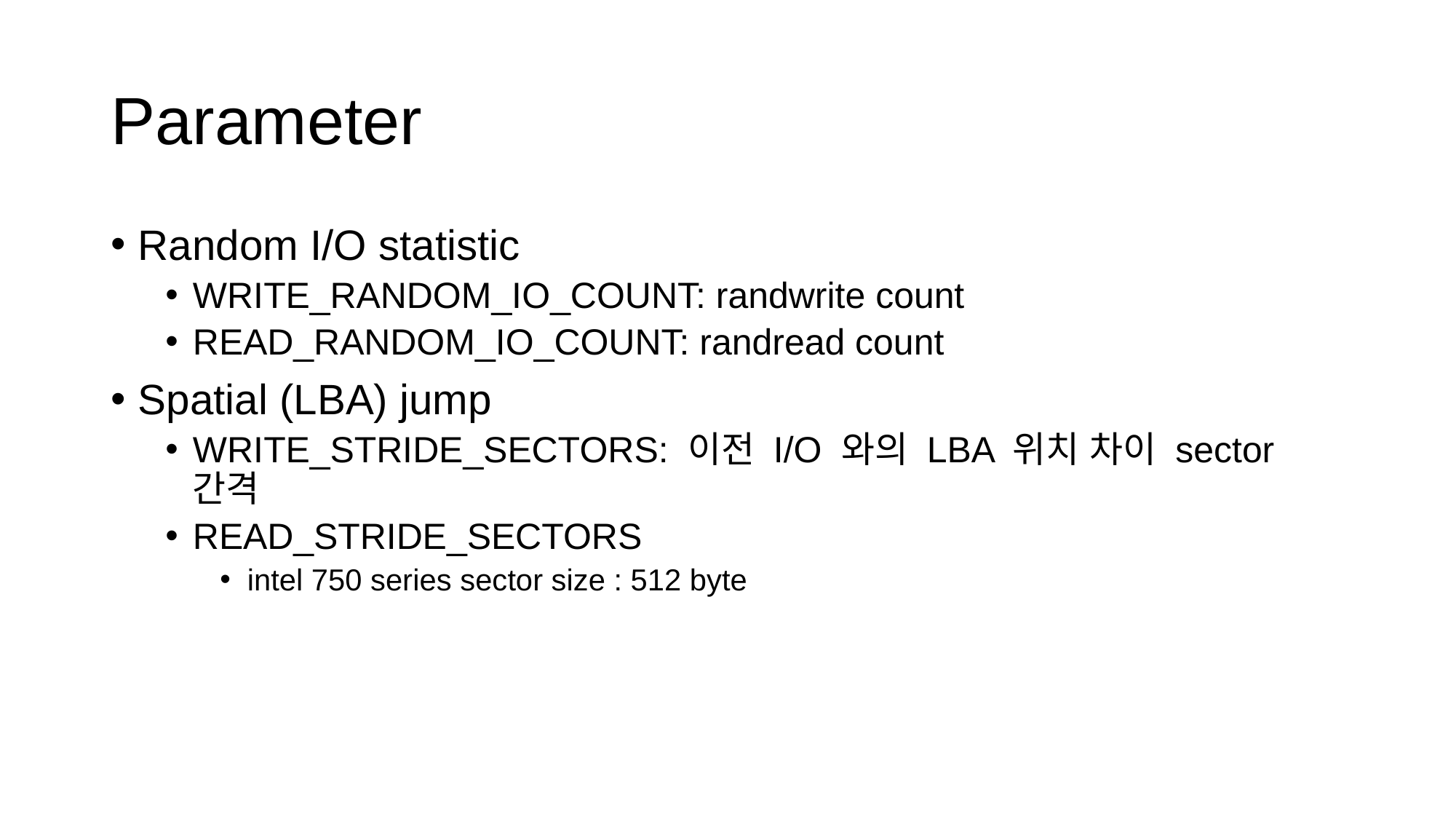

# Parameter
Random I/O statistic
WRITE_RANDOM_IO_COUNT: randwrite count
READ_RANDOM_IO_COUNT: randread count
Spatial (LBA) jump
WRITE_STRIDE_SECTORS: 이전 I/O 와의 LBA 위치 차이 sector 간격
READ_STRIDE_SECTORS
intel 750 series sector size : 512 byte